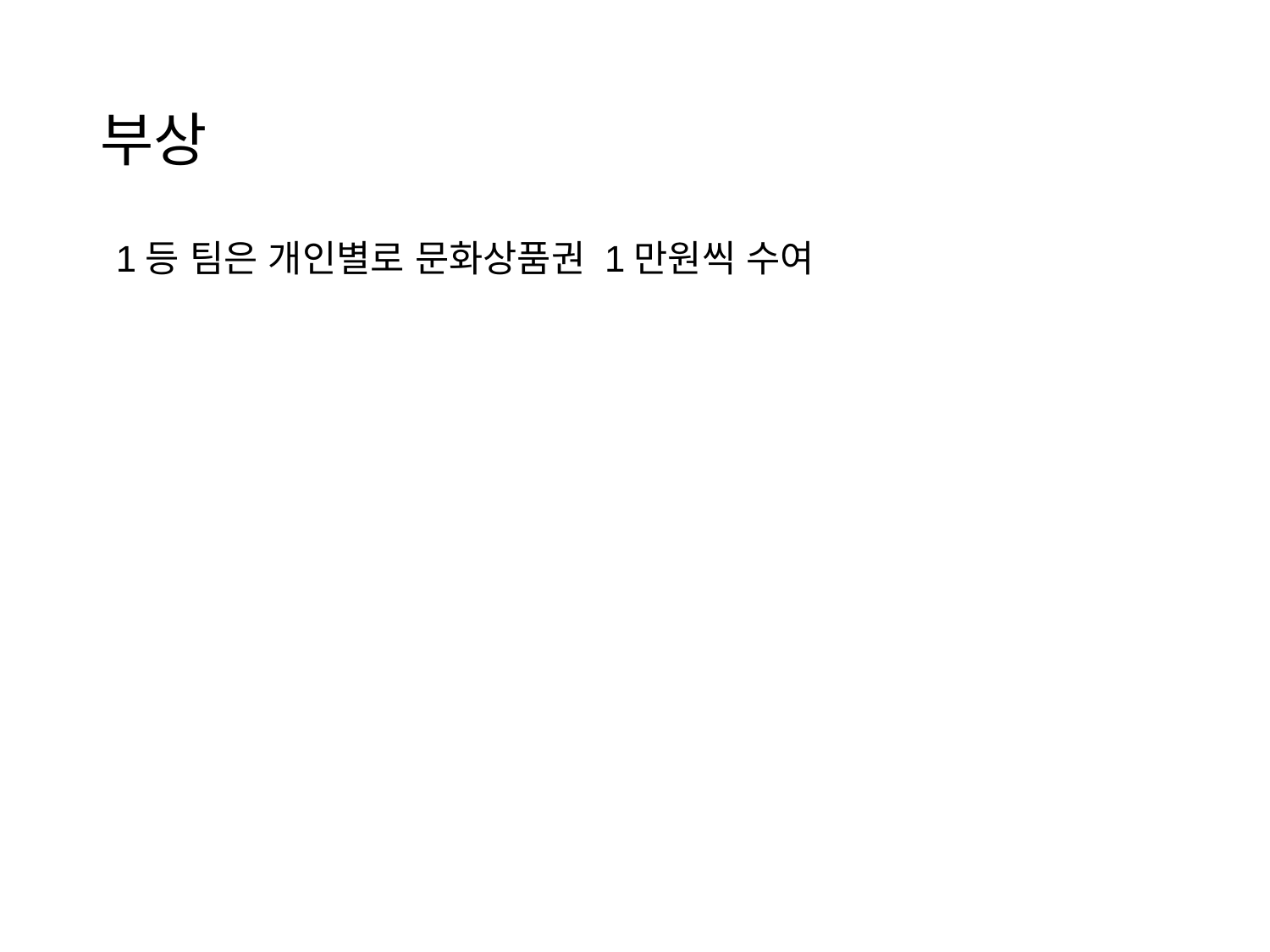

# 부상
1등 팀은 개인별로 문화상품권 1만원씩 수여